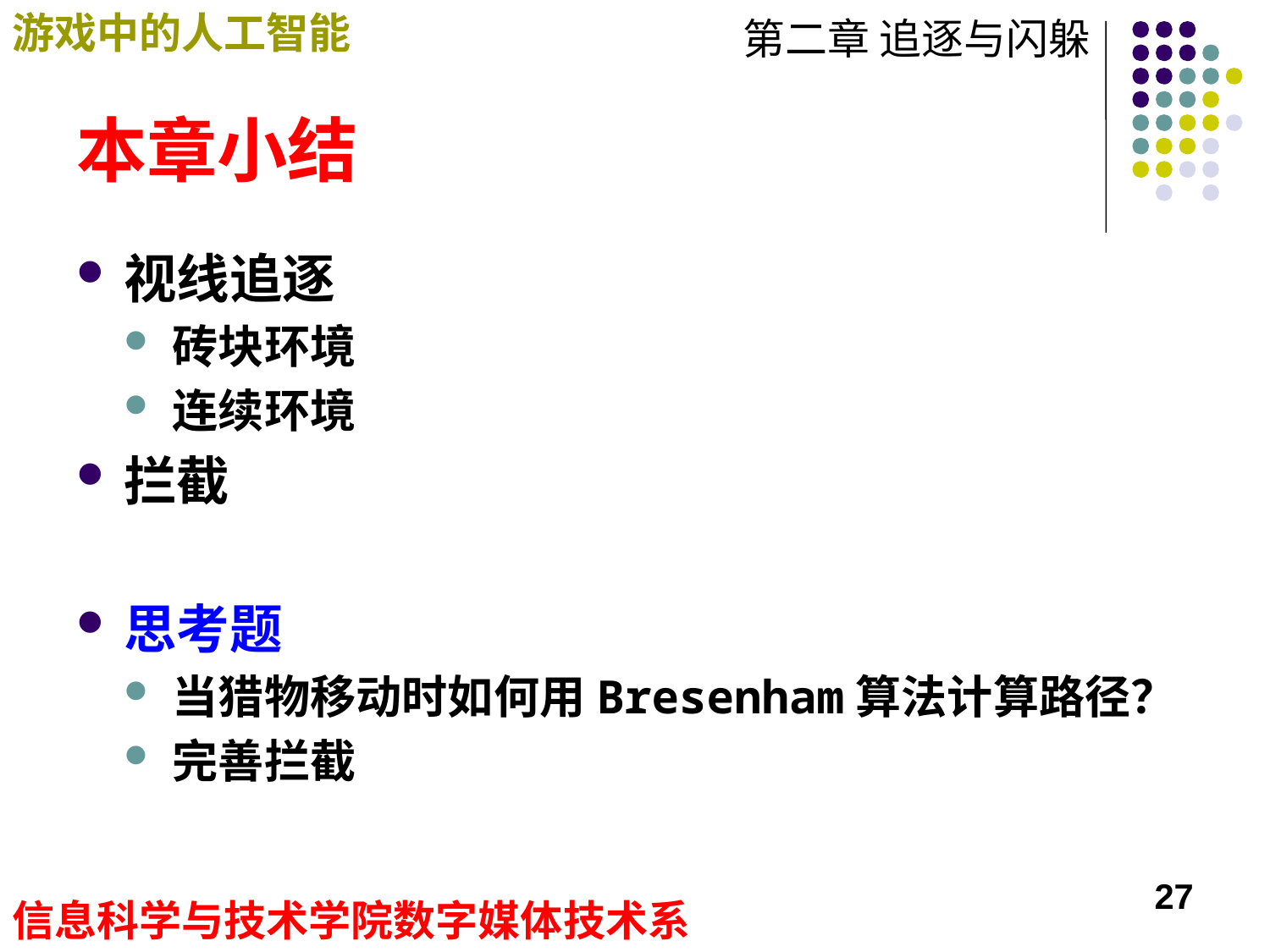

# 本章小结
视线追逐
砖块环境
连续环境
拦截

思考题
当猎物移动时如何用Bresenham算法计算路径？
完善拦截
27